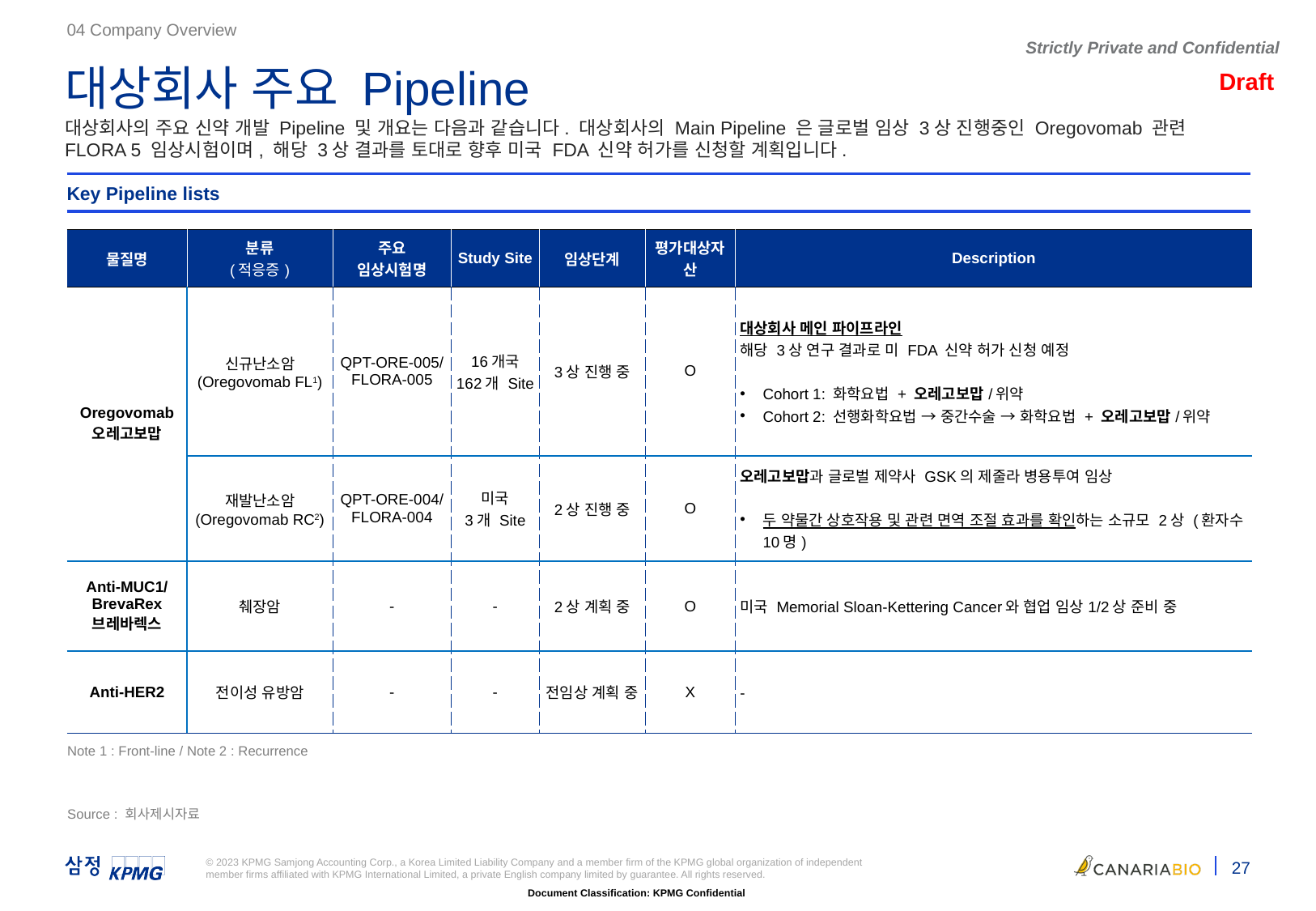

KMS

KPMG 양식으로 업데이트 부탁드립니다.
04 Company Overview

대상회사 주요 Pipeline
대상회사의 주요 신약 개발 Pipeline 및 개요는 다음과 같습니다. 대상회사의 Main Pipeline 은 글로벌 임상 3상 진행중인 Oregovomab 관련 FLORA 5 임상시험이며, 해당 3상 결과를 토대로 향후 미국 FDA 신약 허가를 신청할 계획입니다.
Key Pipeline lists
| 물질명 | 분류 (적응증) | 주요 임상시험명 | Study Site | 임상단계 | 평가대상자산 | Description |
| --- | --- | --- | --- | --- | --- | --- |
| Oregovomab 오레고보맙 | 신규난소암 (Oregovomab FL1) | QPT-ORE-005/ FLORA-005 | 16개국 162개 Site | 3상 진행 중 | O | 대상회사 메인 파이프라인 해당 3상 연구 결과로 미 FDA 신약 허가 신청 예정 Cohort 1: 화학요법 + 오레고보맙/위약 Cohort 2: 선행화학요법 → 중간수술 → 화학요법 + 오레고보맙/위약 |
|  | 재발난소암 (Oregovomab RC2) | QPT-ORE-004/ FLORA-004 | 미국 3개 Site | 2상 진행 중 | O | 오레고보맙과 글로벌 제약사 GSK의 제줄라 병용투여 임상 두 약물간 상호작용 및 관련 면역 조절 효과를 확인하는 소규모 2상 (환자수 10명) |
| Anti-MUC1/ BrevaRex 브레바렉스 | 췌장암 | - | - | 2상 계획 중 | O | 미국 Memorial Sloan-Kettering Cancer와 협업 임상1/2상 준비 중 |
| Anti-HER2 | 전이성 유방암 | - | - | 전임상 계획 중 | X | - |
주요 질환별로 확인해보면 혈액질환 임상시험 누적성공률이 23.9%로 가장 높았고, 대사성질환 누적성공률이 15.5%로 뒤이었음.
비뇨기질환 임상시험 누적성공률이 3.6%로 가장 낮았으며,
종양 항암제의 경우에도 평균보다 낮은 5.3%의 임상시험 누적성공률 보임.
낮은 누적성공률은 그만큼 해당 분야의 신규 경쟁자 진입이 어렵다는 의미로, 시장에서 높은 마진율을 유지할 개연성 높음.
Note 1 : Front-line / Note 2 : Recurrence
Source : 회사제시자료